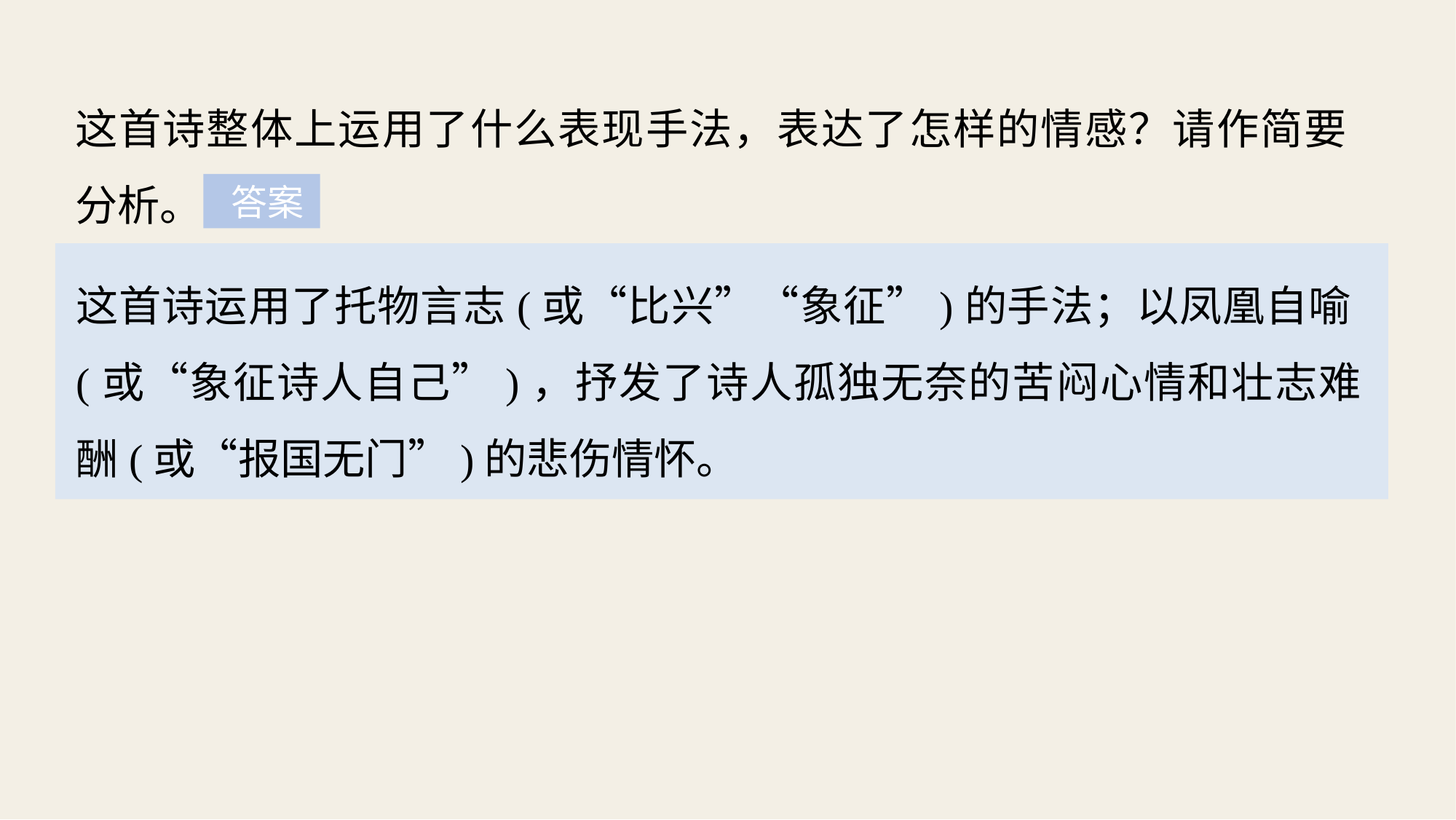

这首诗整体上运用了什么表现手法，表达了怎样的情感？请作简要分析。
 答案

这首诗运用了托物言志(或“比兴”“象征”)的手法；以凤凰自喻(或“象征诗人自己”)，抒发了诗人孤独无奈的苦闷心情和壮志难酬(或“报国无门”)的悲伤情怀。